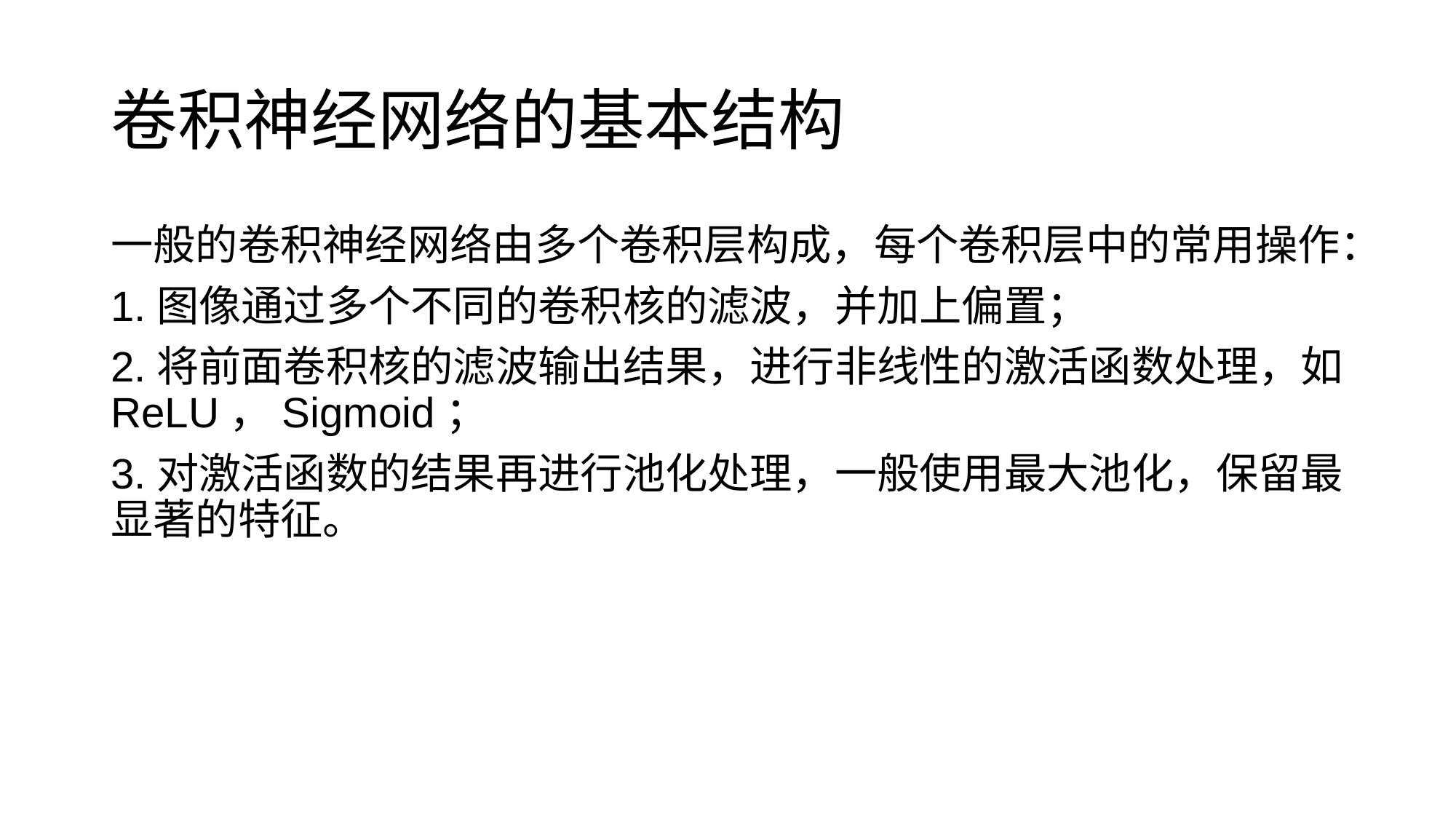

# 卷积神经网络的基本结构
一般的卷积神经网络由多个卷积层构成，每个卷积层中的常用操作：
1.图像通过多个不同的卷积核的滤波，并加上偏置；
2.将前面卷积核的滤波输出结果，进行非线性的激活函数处理，如ReLU，Sigmoid；
3.对激活函数的结果再进行池化处理，一般使用最大池化，保留最显著的特征。